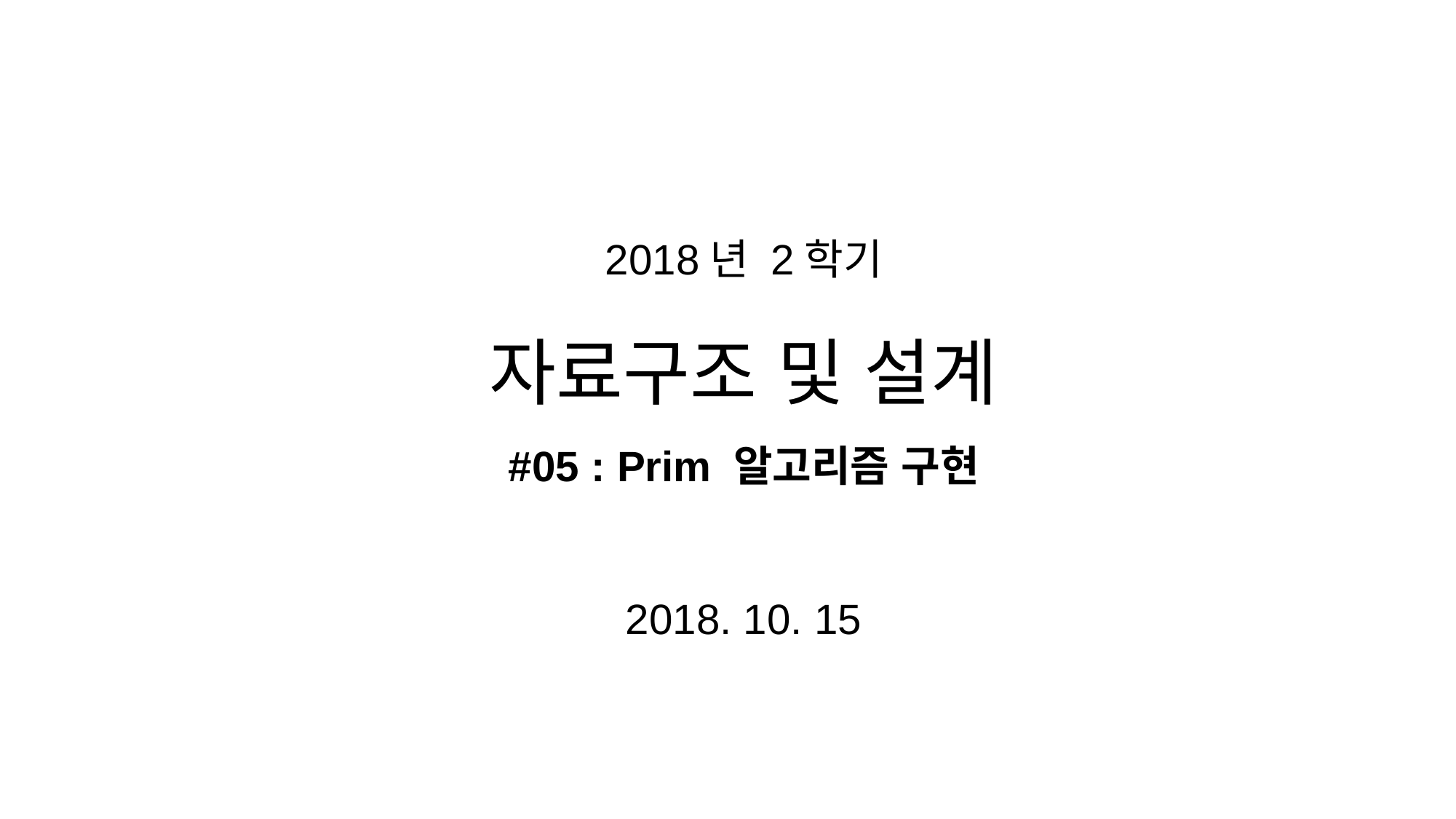

# 2018년 2학기 자료구조 및 설계 #05 : Prim 알고리즘 구현 2018. 10. 15